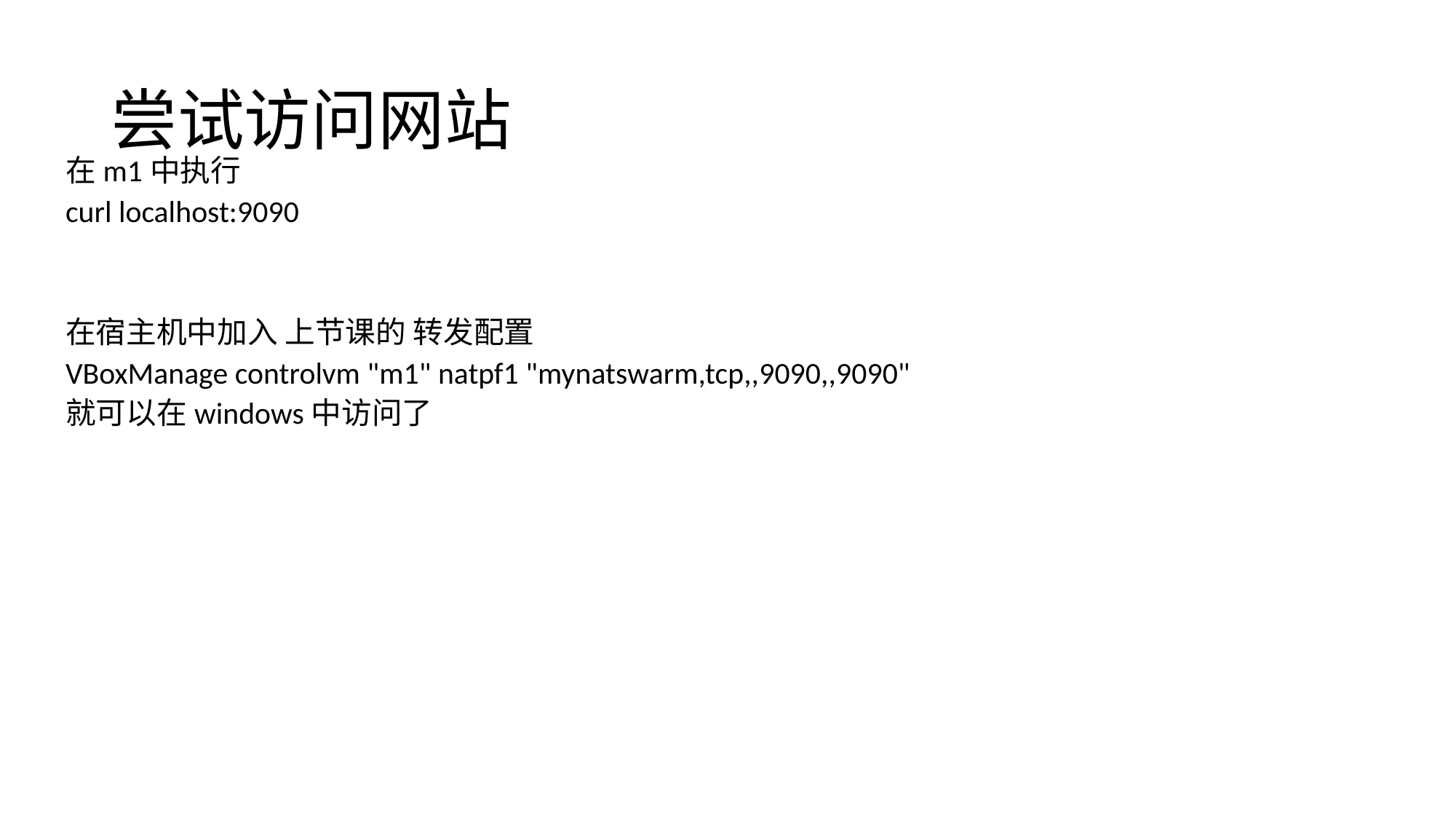

# 尝试访问网站
在m1中执行
curl localhost:9090

在宿主机中加入 上节课的 转发配置
VBoxManage controlvm "m1" natpf1 "mynatswarm,tcp,,9090,,9090"
就可以在windows中访问了